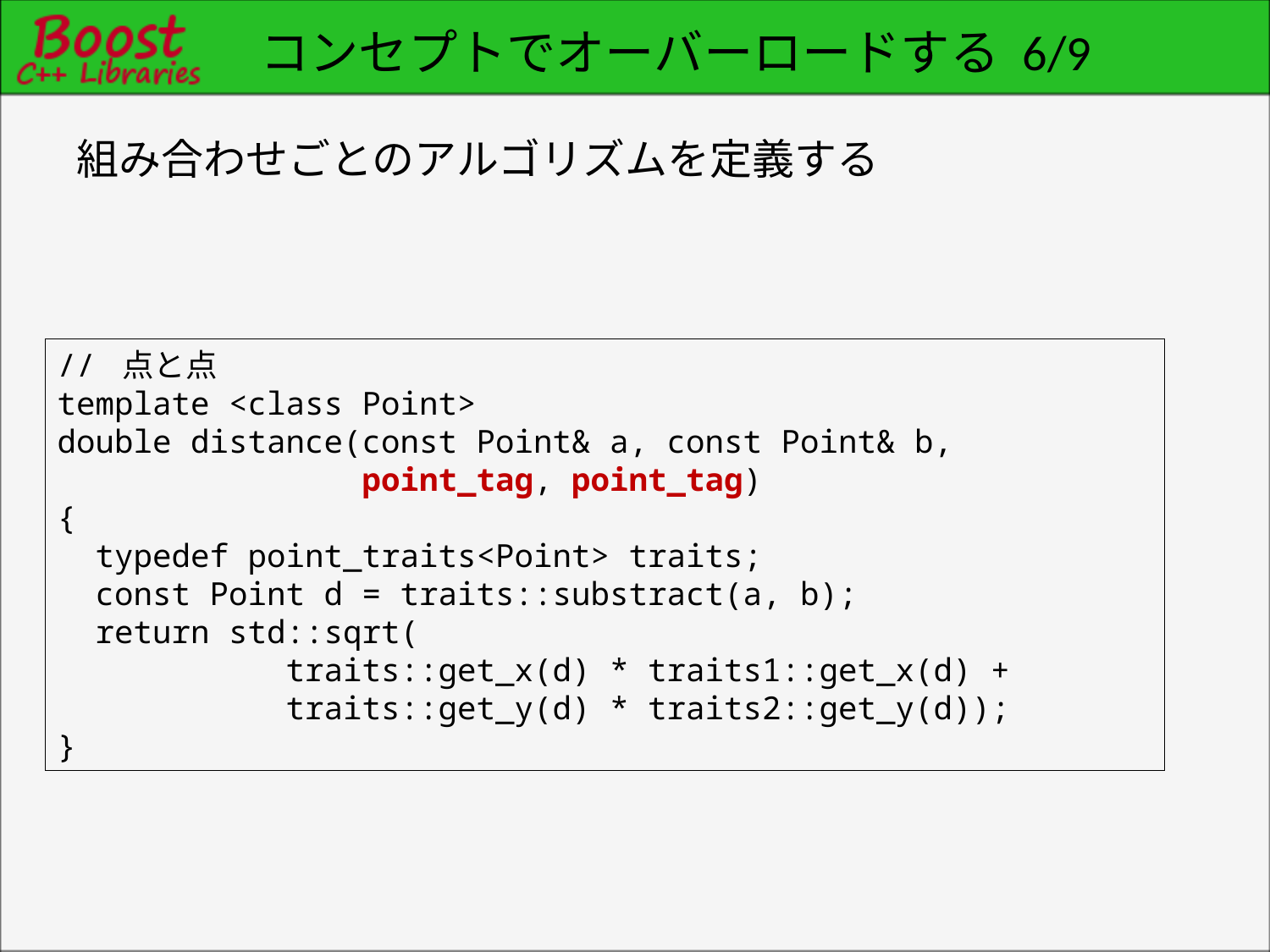

# コンセプトでオーバーロードする 6/9
組み合わせごとのアルゴリズムを定義する
// 点と点
template <class Point>
double distance(const Point& a, const Point& b,
                point_tag, point_tag)
{
  typedef point_traits<Point> traits;
  const Point d = traits::substract(a, b);
  return std::sqrt(
            traits::get_x(d) * traits1::get_x(d) +
            traits::get_y(d) * traits2::get_y(d));
}